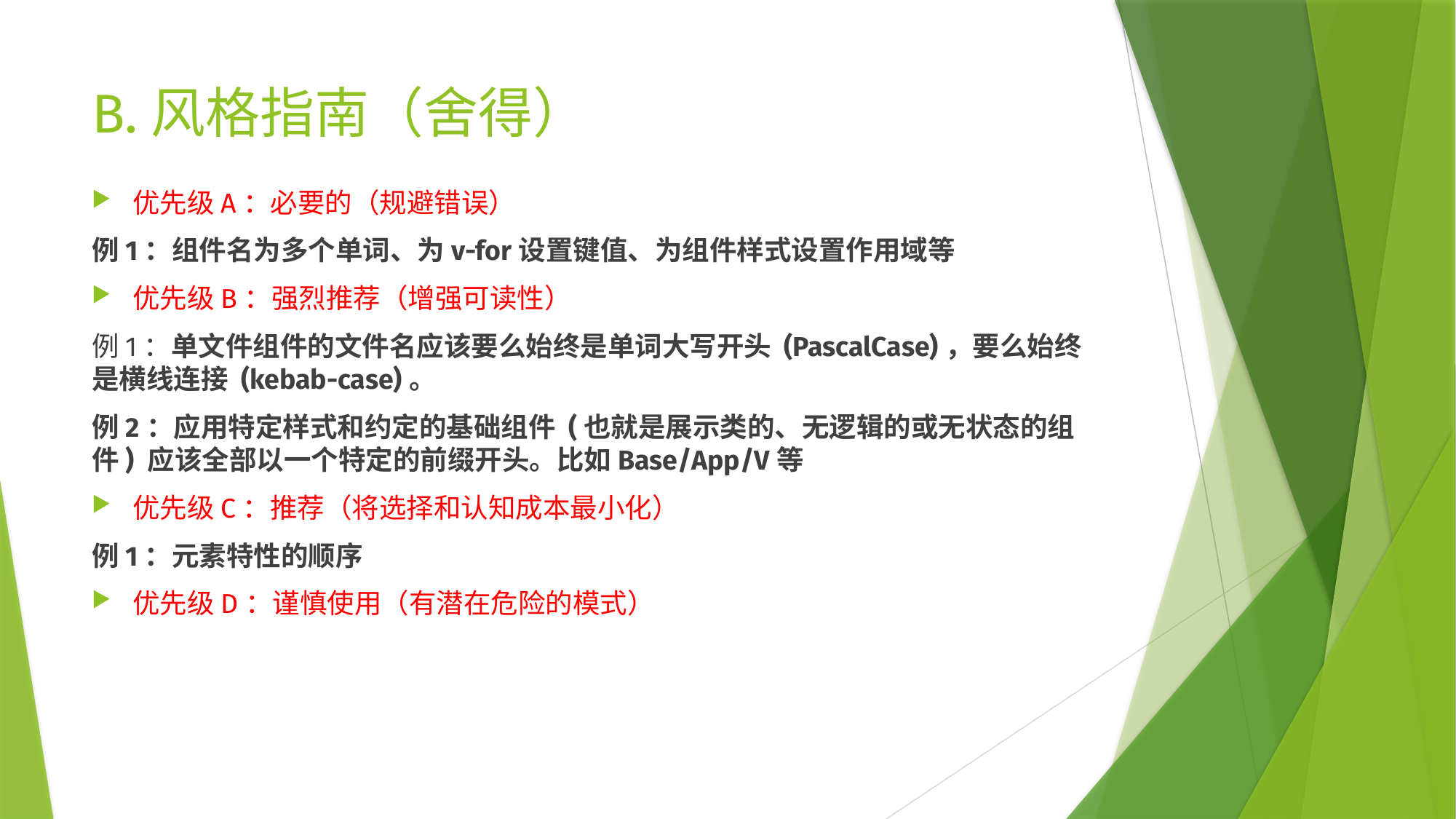

# B.风格指南（舍得）
优先级A：必要的（规避错误）
例1：组件名为多个单词、为v-for设置键值、为组件样式设置作用域等
优先级B：强烈推荐（增强可读性）
例1：单文件组件的文件名应该要么始终是单词大写开头 (PascalCase)，要么始终是横线连接 (kebab-case)。
例2：应用特定样式和约定的基础组件 (也就是展示类的、无逻辑的或无状态的组件) 应该全部以一个特定的前缀开头。比如Base/App/V等
优先级C：推荐（将选择和认知成本最小化）
例1：元素特性的顺序
优先级D：谨慎使用（有潜在危险的模式）